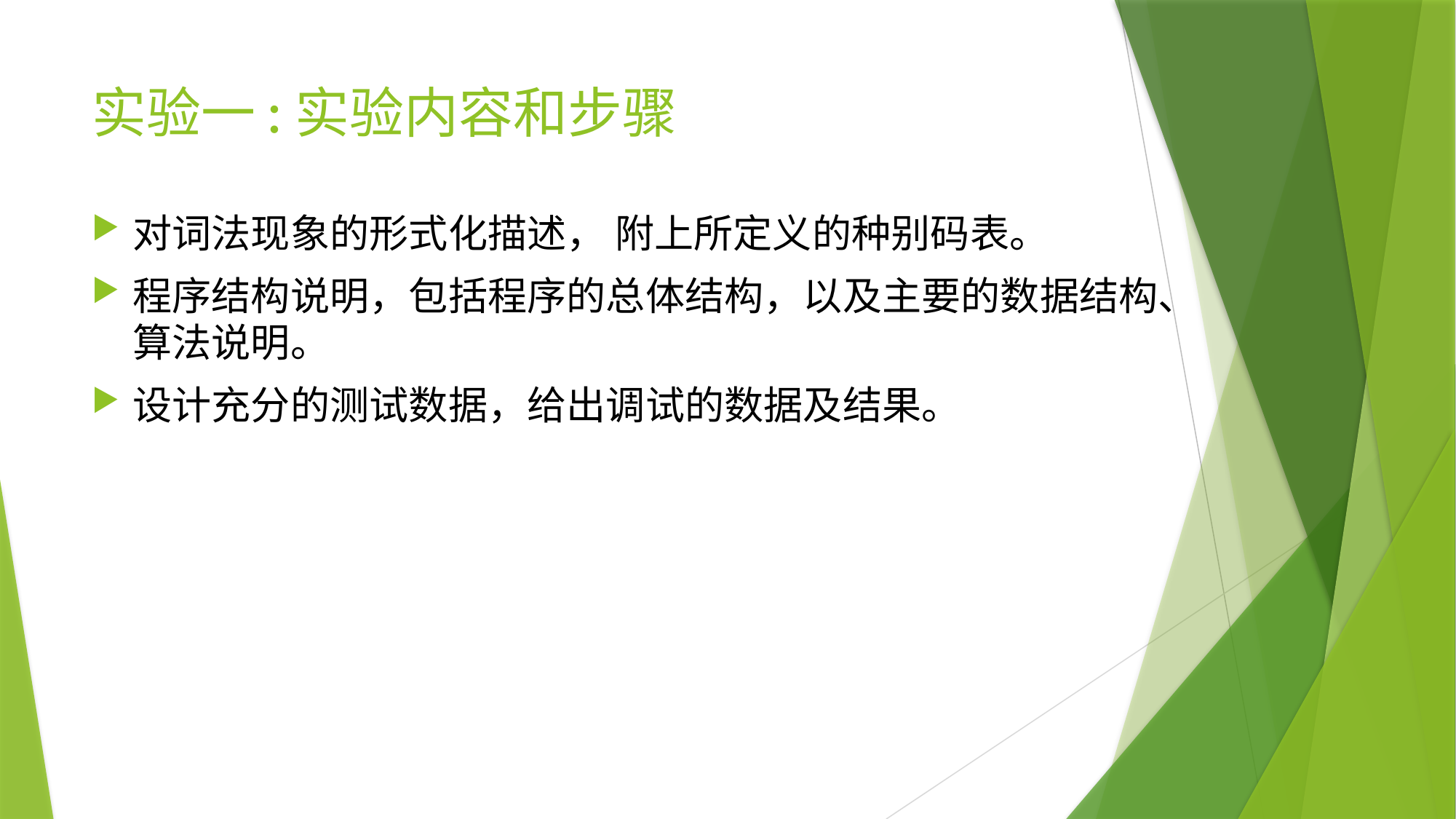

# 实验一:实验内容和步骤
对词法现象的形式化描述， 附上所定义的种别码表。
程序结构说明，包括程序的总体结构，以及主要的数据结构、算法说明。
设计充分的测试数据，给出调试的数据及结果。